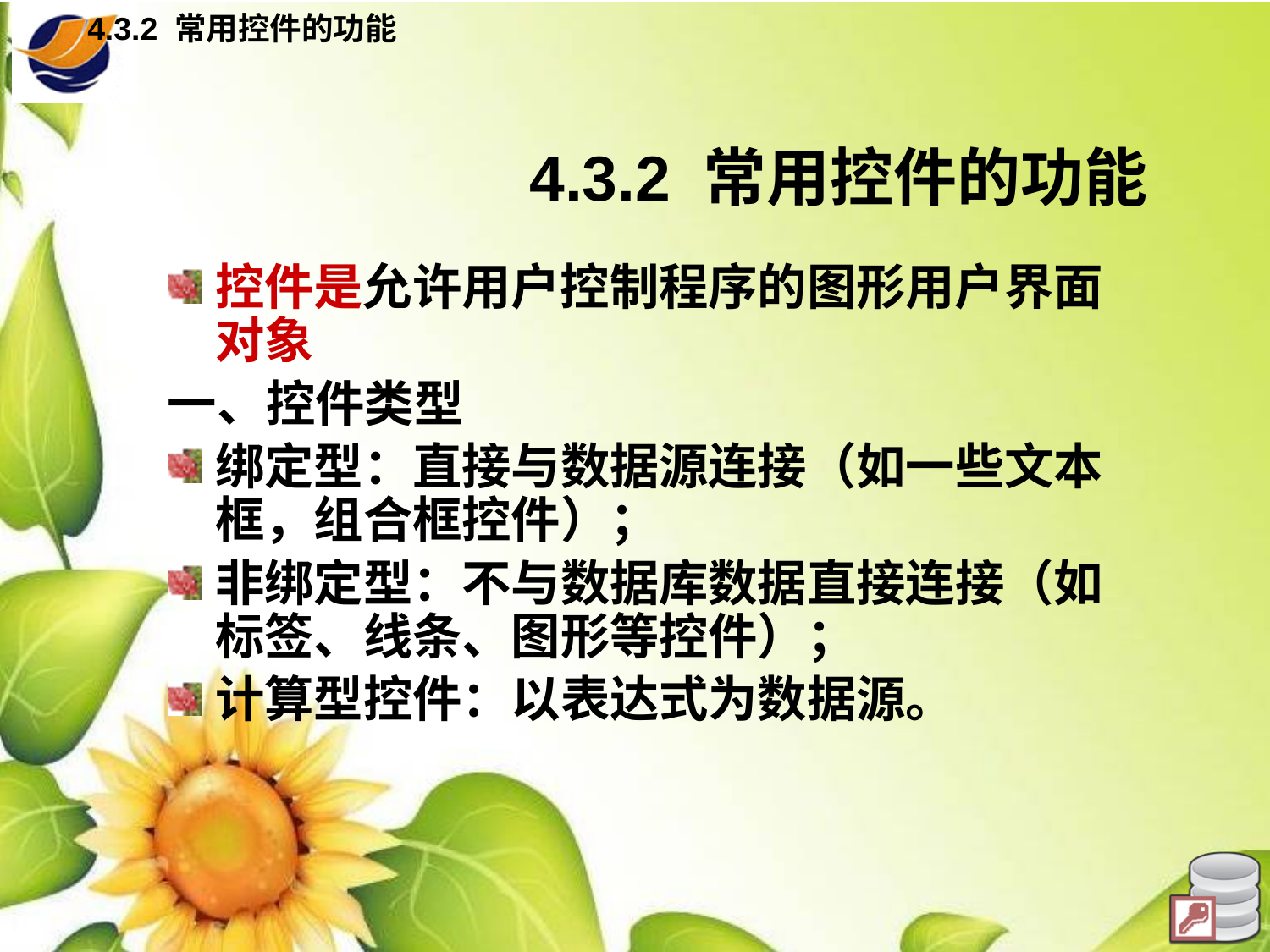

4.3.2 常用控件的功能
# 4.3.2 常用控件的功能
控件是允许用户控制程序的图形用户界面对象
一、控件类型
绑定型：直接与数据源连接（如一些文本框，组合框控件）；
非绑定型：不与数据库数据直接连接（如标签、线条、图形等控件）；
计算型控件：以表达式为数据源。